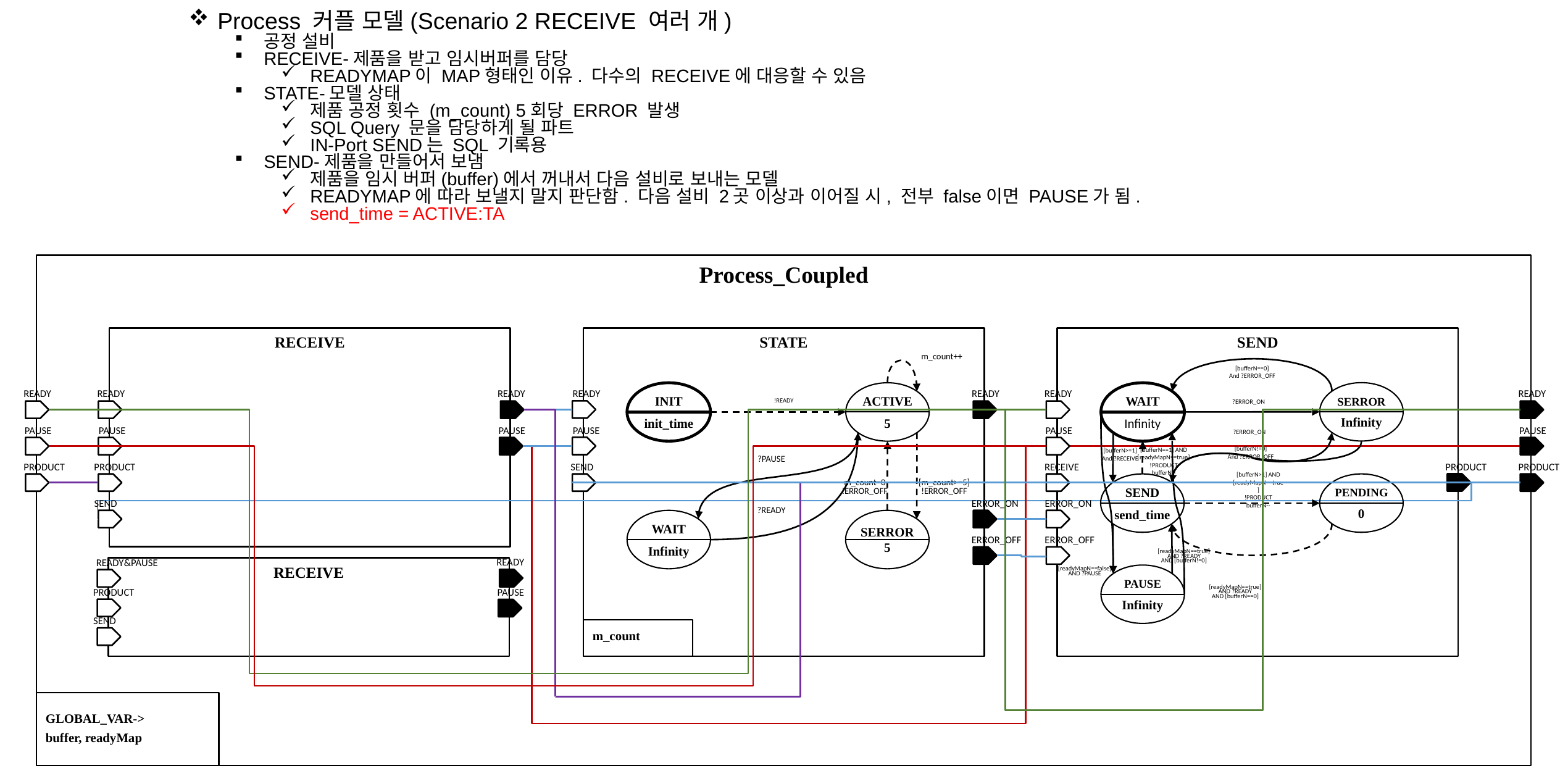

Process 커플 모델(Scenario 2 RECEIVE 여러 개)
공정 설비
RECEIVE-제품을 받고 임시버퍼를 담당
READYMAP이 MAP형태인 이유. 다수의 RECEIVE에 대응할 수 있음
STATE-모델 상태
제품 공정 횟수 (m_count) 5회당 ERROR 발생
SQL Query 문을 담당하게 될 파트
IN-Port SEND는 SQL 기록용
SEND-제품을 만들어서 보냄
제품을 임시 버퍼(buffer)에서 꺼내서 다음 설비로 보내는 모델
READYMAP에 따라 보낼지 말지 판단함. 다음 설비 2곳 이상과 이어질 시, 전부 false이면 PAUSE가 됨.
send_time = ACTIVE:TA

Process_Coupled

RECEIVE

STATE

SEND
m_count++
[bufferN==0]
And ?ERROR_OFF
SERROR
Infinity
READY
READY
READY
READY
INIT
init_time
ACTIVE
5
READY
READY
WAIT
Infinity
READY
!READY
?ERROR_ON

PAUSE
PAUSE
PAUSE
PAUSE
PAUSE
PAUSE
?ERROR_ON

[bufferN!=0]
And ?ERROR_OFF
[bufferN==1] AND
[readyMapN==true]
!PRODUCT
bufferN--
[bufferN>=1]
And ?RECEIVE
?PAUSE
PRODUCT
PRODUCT
SEND
RECEIVE
PRODUCT
PRODUCT
[bufferN>1] AND
[readyMapN==true]
!PRODUCT
bufferN--

m_count=0
!ERROR_OFF
[m_count>=5]
!ERROR_OFF

SEND
send_time
PENDING
0

SEND
ERROR_ON
ERROR_ON
?READY

WAIT
Infinity
SERROR
5

ERROR_OFF
ERROR_OFF
[readyMapN==true]
AND ?READY
AND [bufferN!=0]

READY
READY&PAUSE

RECEIVE
[readyMapN==false]
AND ?PAUSE
PAUSE
Infinity

PRODUCT
[readyMapN==true]
AND ?READY
AND [bufferN==0]
PAUSE

SEND
m_count

GLOBAL_VAR->
buffer, readyMap